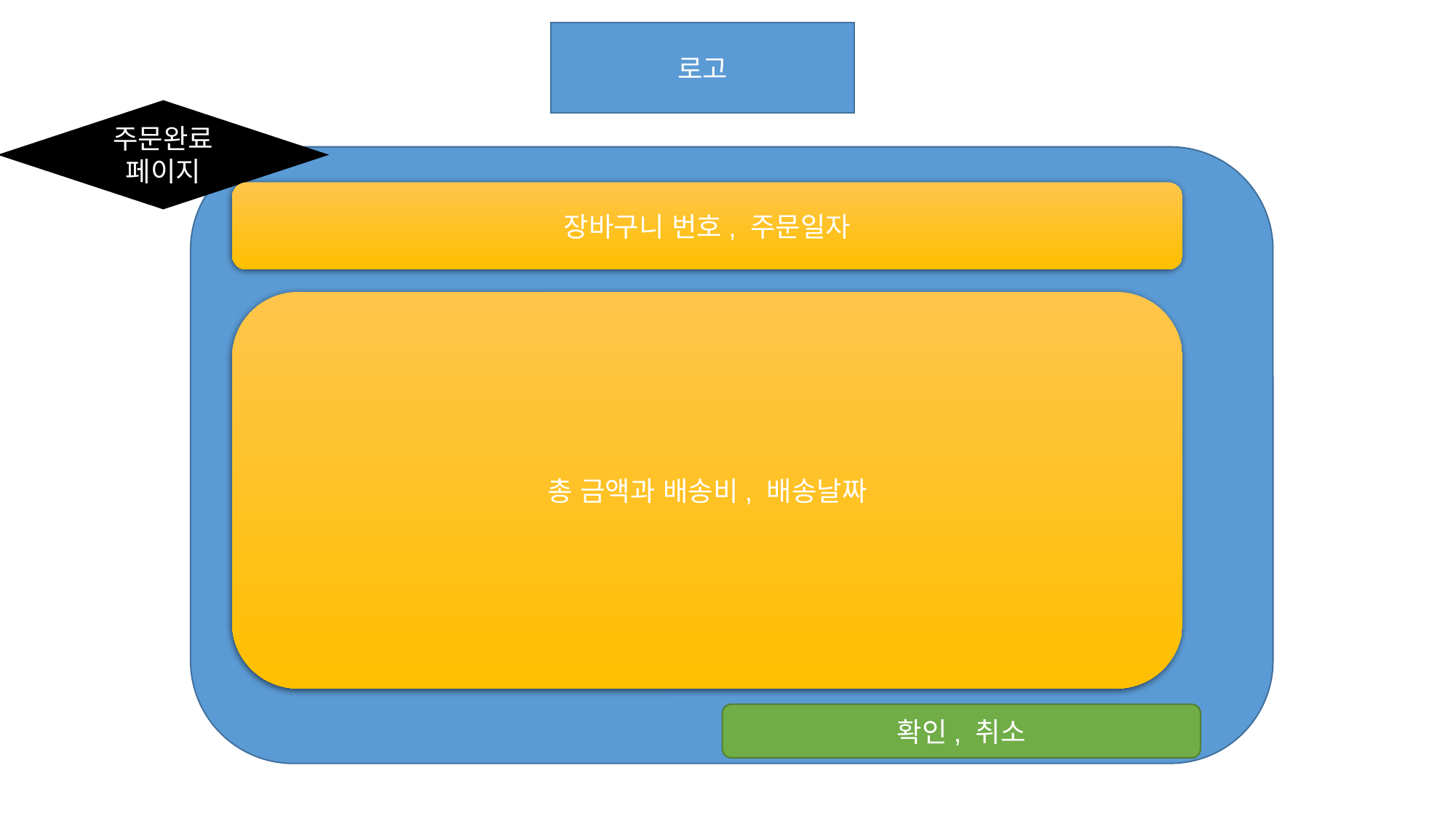

로고
주문완료 페이지

장바구니 번호, 주문일자
총 금액과 배송비, 배송날짜
확인, 취소